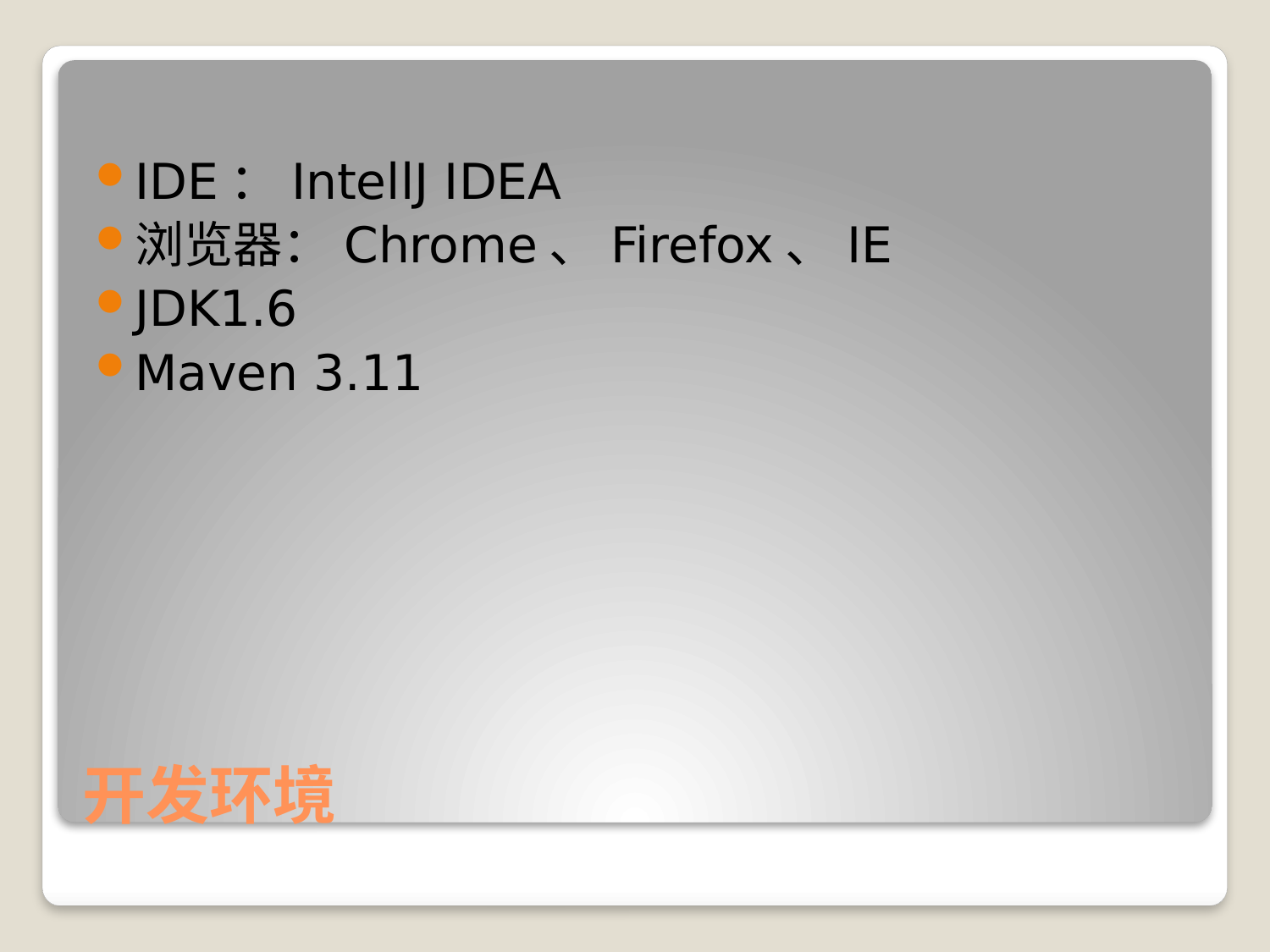

IDE：IntellJ IDEA
浏览器：Chrome、Firefox、IE
JDK1.6
Maven 3.11

# 开发环境